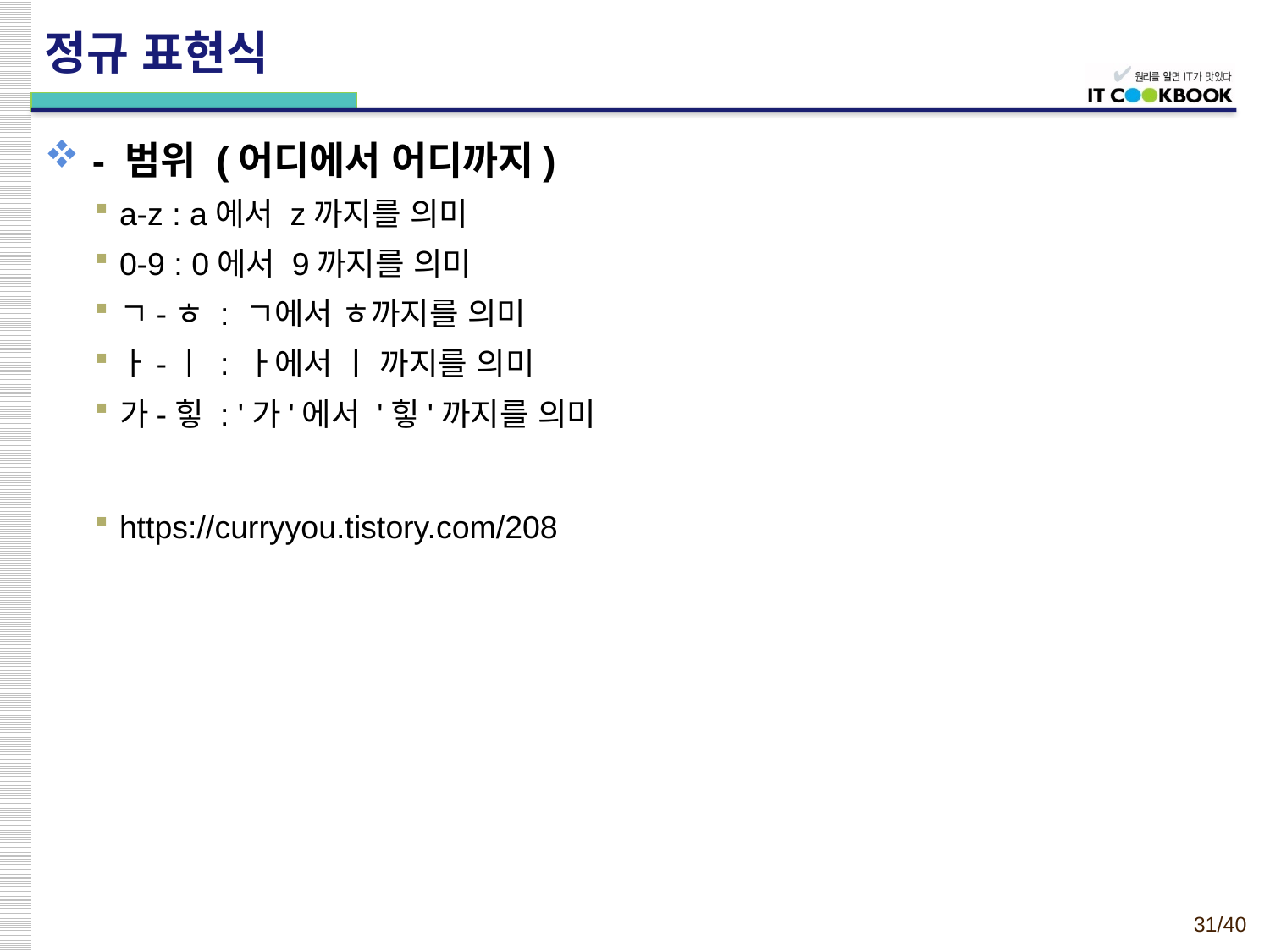

# 정규 표현식
- 범위 (어디에서 어디까지)
a-z : a에서 z까지를 의미
0-9 : 0에서 9까지를 의미
ㄱ-ㅎ : ㄱ에서 ㅎ까지를 의미
ㅏ-ㅣ : ㅏ에서 ㅣ 까지를 의미
가-힣 : '가'에서 '힣'까지를 의미

https://curryyou.tistory.com/208